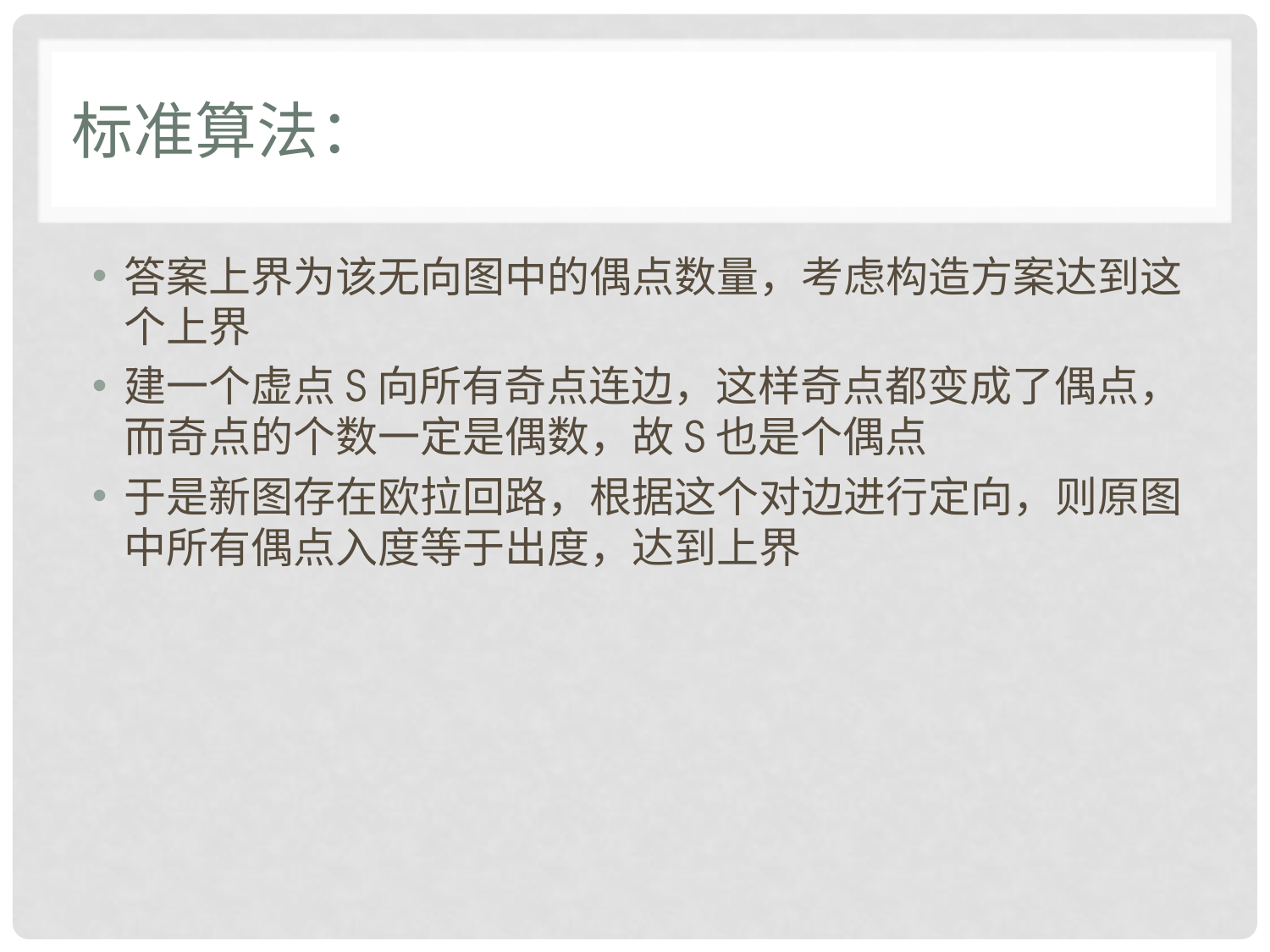

# 标准算法：
答案上界为该无向图中的偶点数量，考虑构造方案达到这个上界
建一个虚点S向所有奇点连边，这样奇点都变成了偶点，而奇点的个数一定是偶数，故S也是个偶点
于是新图存在欧拉回路，根据这个对边进行定向，则原图中所有偶点入度等于出度，达到上界